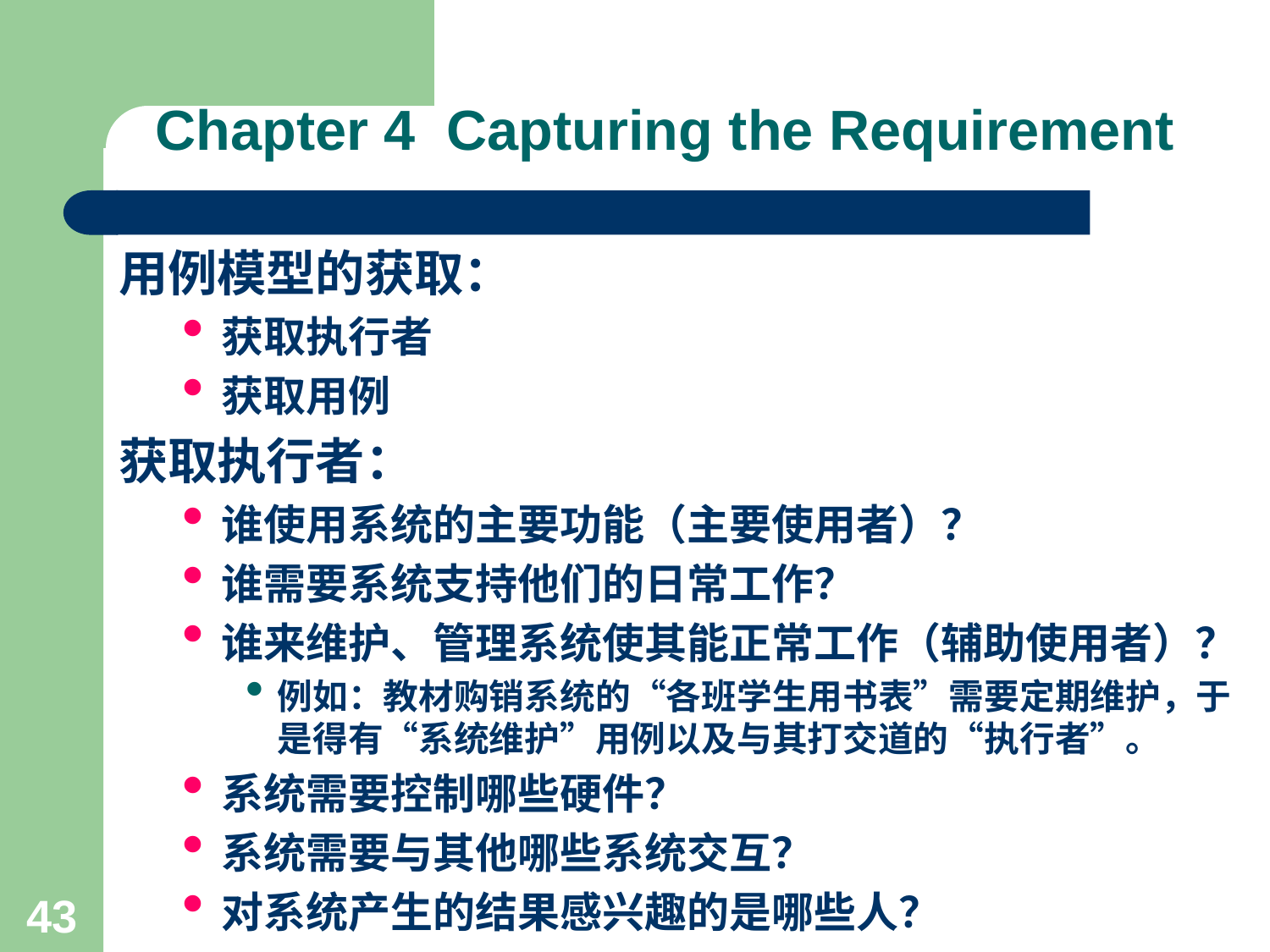

# Chapter 4  Capturing the Requirement
用例模型的获取：
获取执行者
获取用例
获取执行者：
谁使用系统的主要功能（主要使用者）？
谁需要系统支持他们的日常工作？
谁来维护、管理系统使其能正常工作（辅助使用者）？
例如：教材购销系统的“各班学生用书表”需要定期维护，于是得有“系统维护”用例以及与其打交道的“执行者”。
系统需要控制哪些硬件？
系统需要与其他哪些系统交互？
对系统产生的结果感兴趣的是哪些人？
43